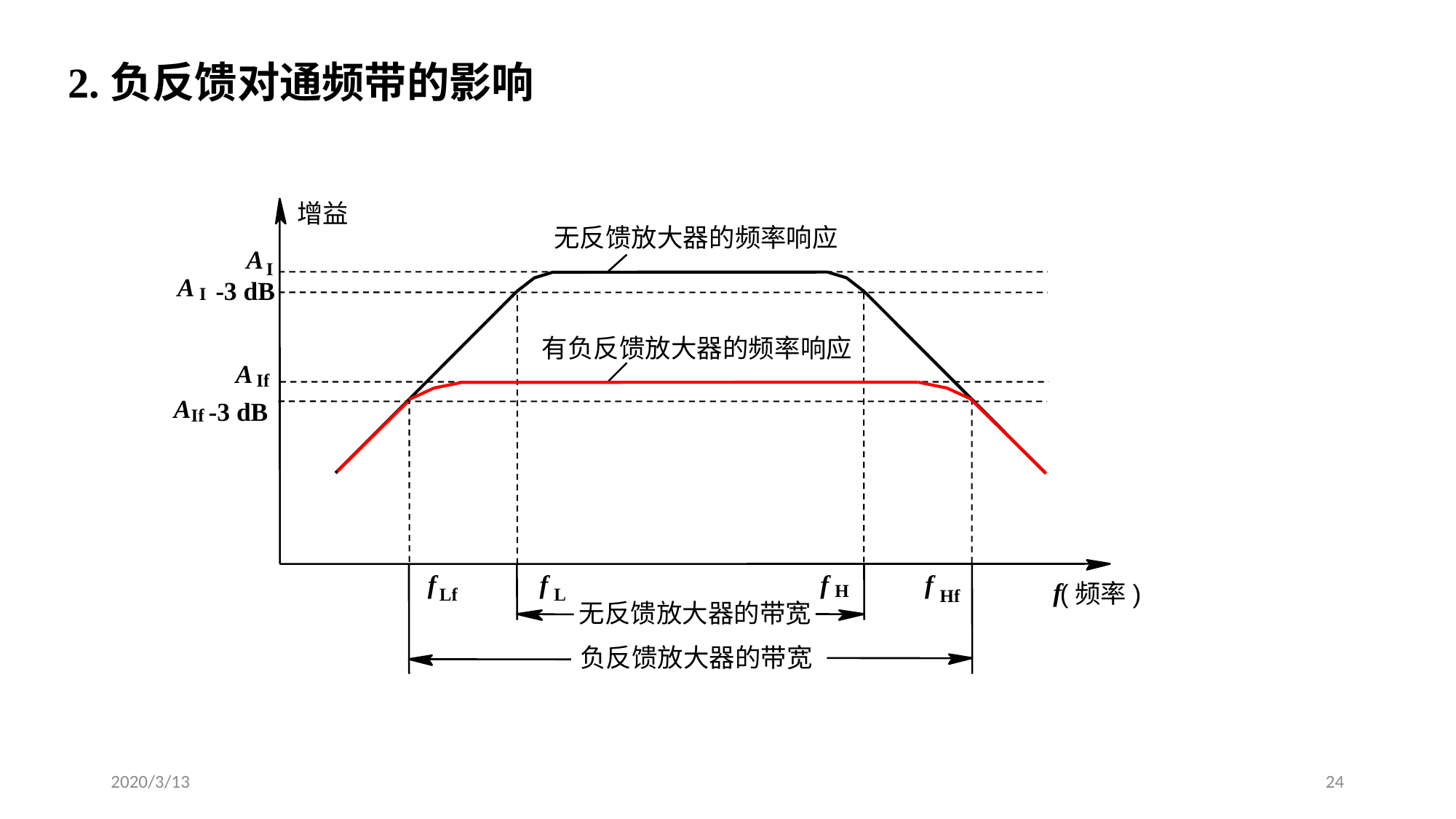

2.负反馈对通频带的影响
增益

无反馈放大器的频率响应
A

I
A

-3 dB
I

有负反馈放大器的频率响应

A
If
A
-3 dB
If

f
f
Lf
Hf
负反馈放大器的带宽

f
f
f
(频率)
H
L
无反馈放大器的带宽

2020/3/13
24